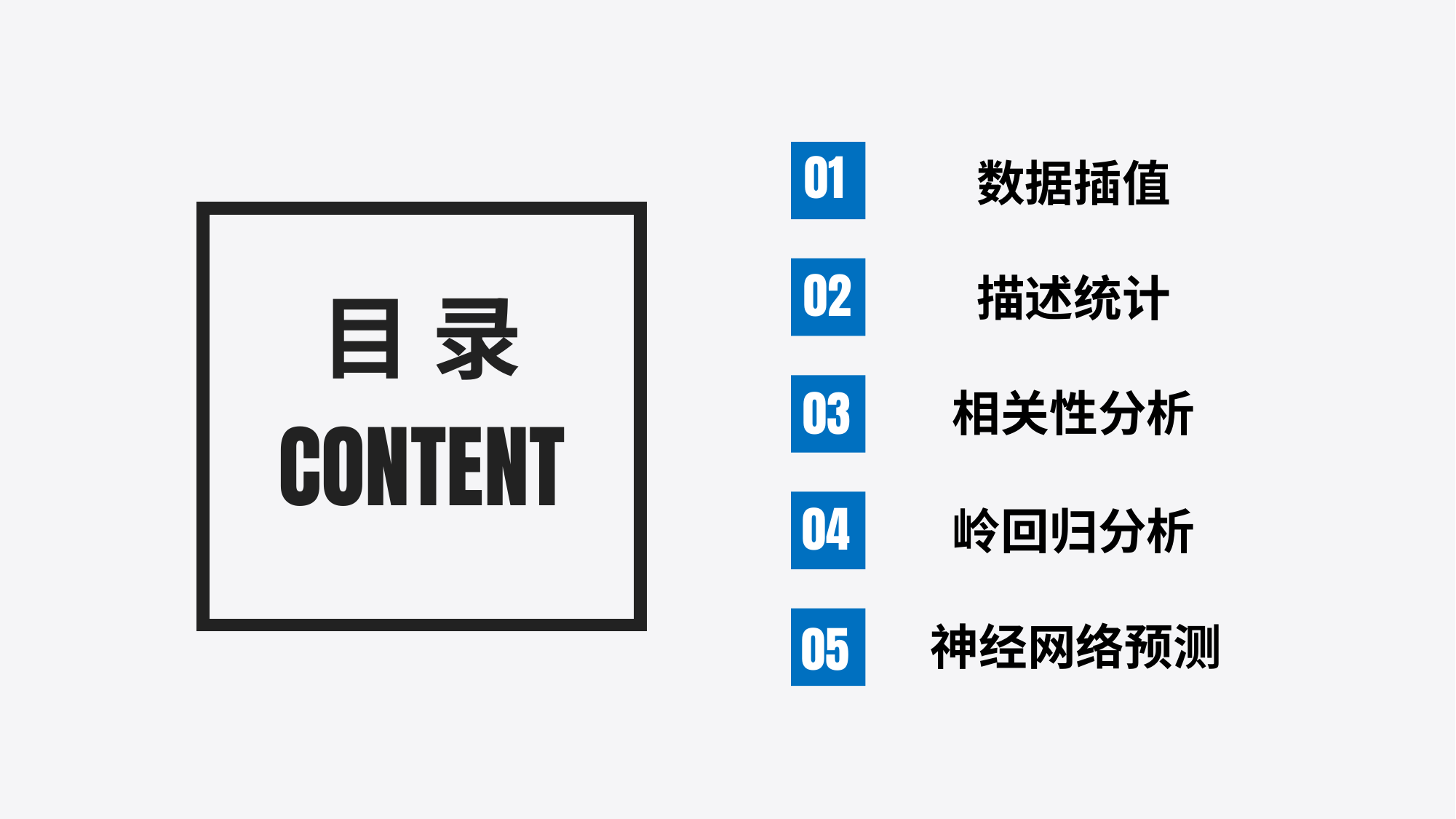

01
数据插值

02
描述统计
目 录

相关性分析
03
CONTENT

岭回归分析
04

神经网络预测
05